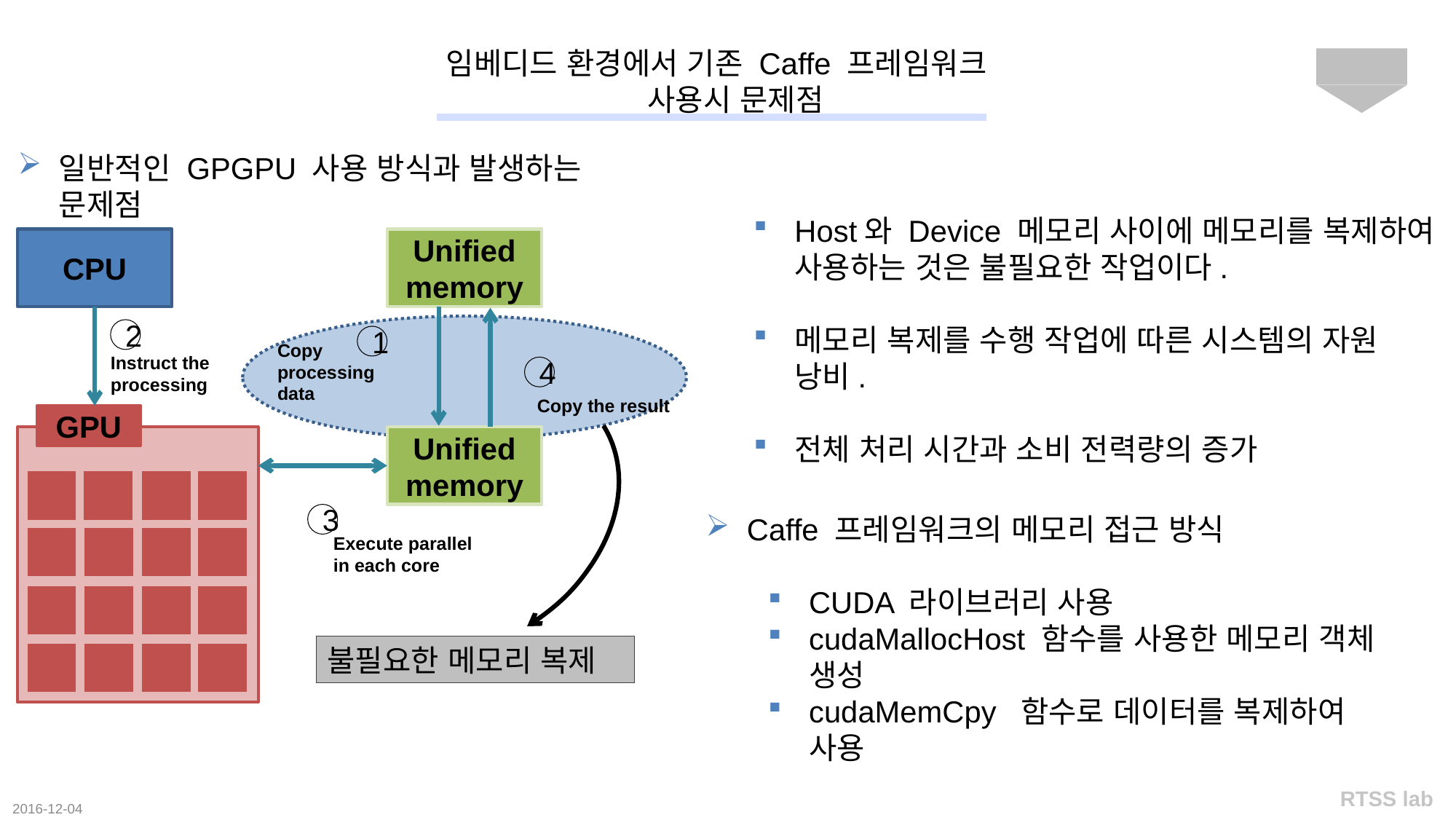

# 임베디드 환경에서 기존 Caffe 프레임워크 사용시 문제점
10
일반적인 GPGPU 사용 방식과 발생하는
문제점
Host와 Device 메모리 사이에 메모리를 복제하여 사용하는 것은 불필요한 작업이다.

메모리 복제를 수행 작업에 따른 시스템의 자원 낭비.

전체 처리 시간과 소비 전력량의 증가

CPU
Unified memory
2
1
Copy processing data
Instruct the processing
4
Copy the result
GPU

Unified
memory
3
Execute parallel in each core

불필요한 메모리 복제
Caffe 프레임워크의 메모리 접근 방식

CUDA 라이브러리 사용
cudaMallocHost 함수를 사용한 메모리 객체 생성
cudaMemCpy  함수로 데이터를 복제하여 사용
RTSS lab
2016-12-04